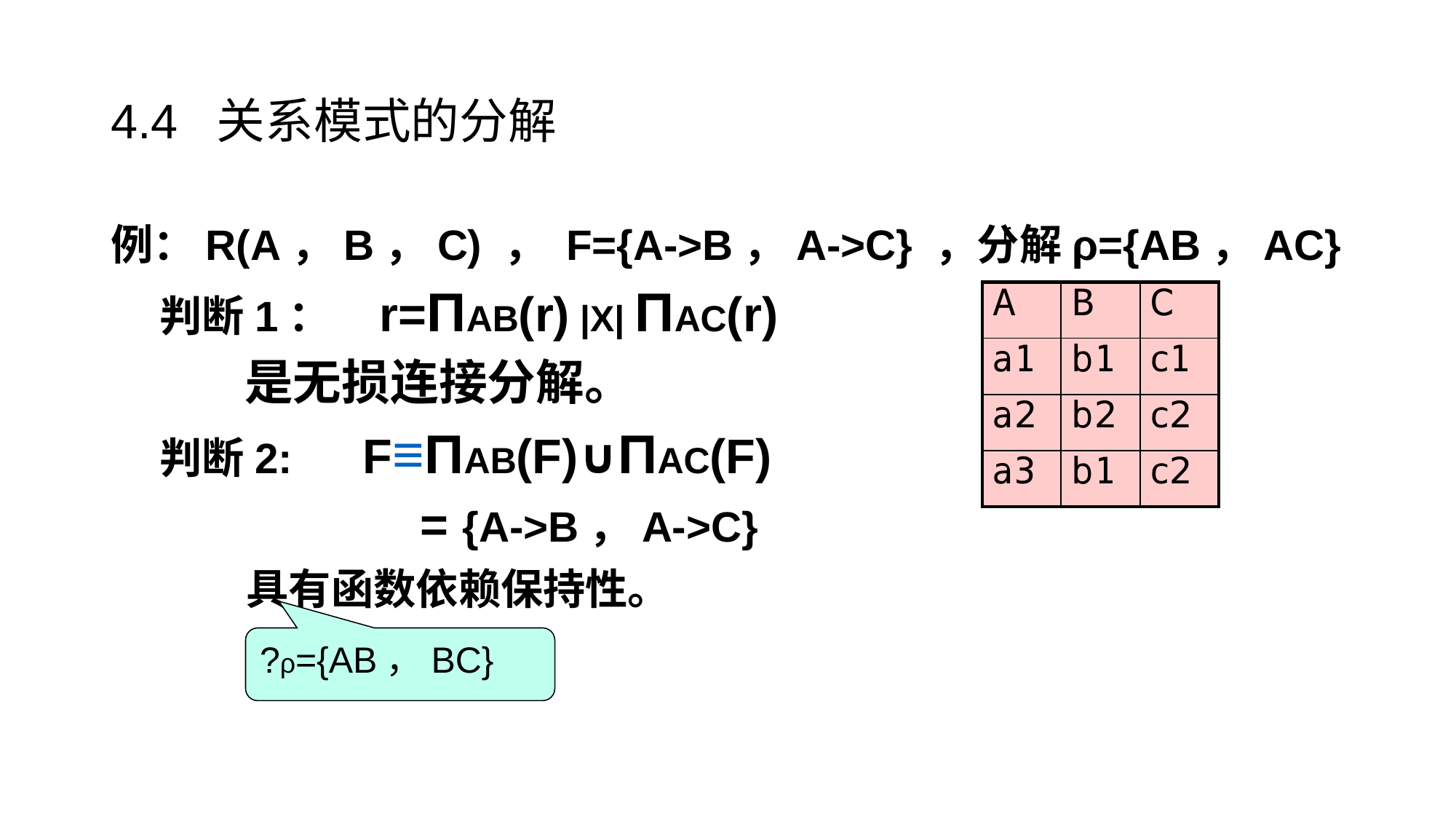

# 4.4  关系模式的分解
r
例：R(A，B，C) ， F={A->B，A->C} ，分解ρ={AB，AC}
    判断1：    r=ΠAB(r) |X| ΠAC(r)
           是无损连接分解。
    判断2:     F≡ΠAB(F)∪ΠAC(F)
                       = {A->B，A->C}
             具有函数依赖保持性。

| A | B | C |
| --- | --- | --- |
| a1 | b1 | c1 |
| a2 | b2 | c2 |
| a3 | b1 | c2 |
?ρ={AB，BC}